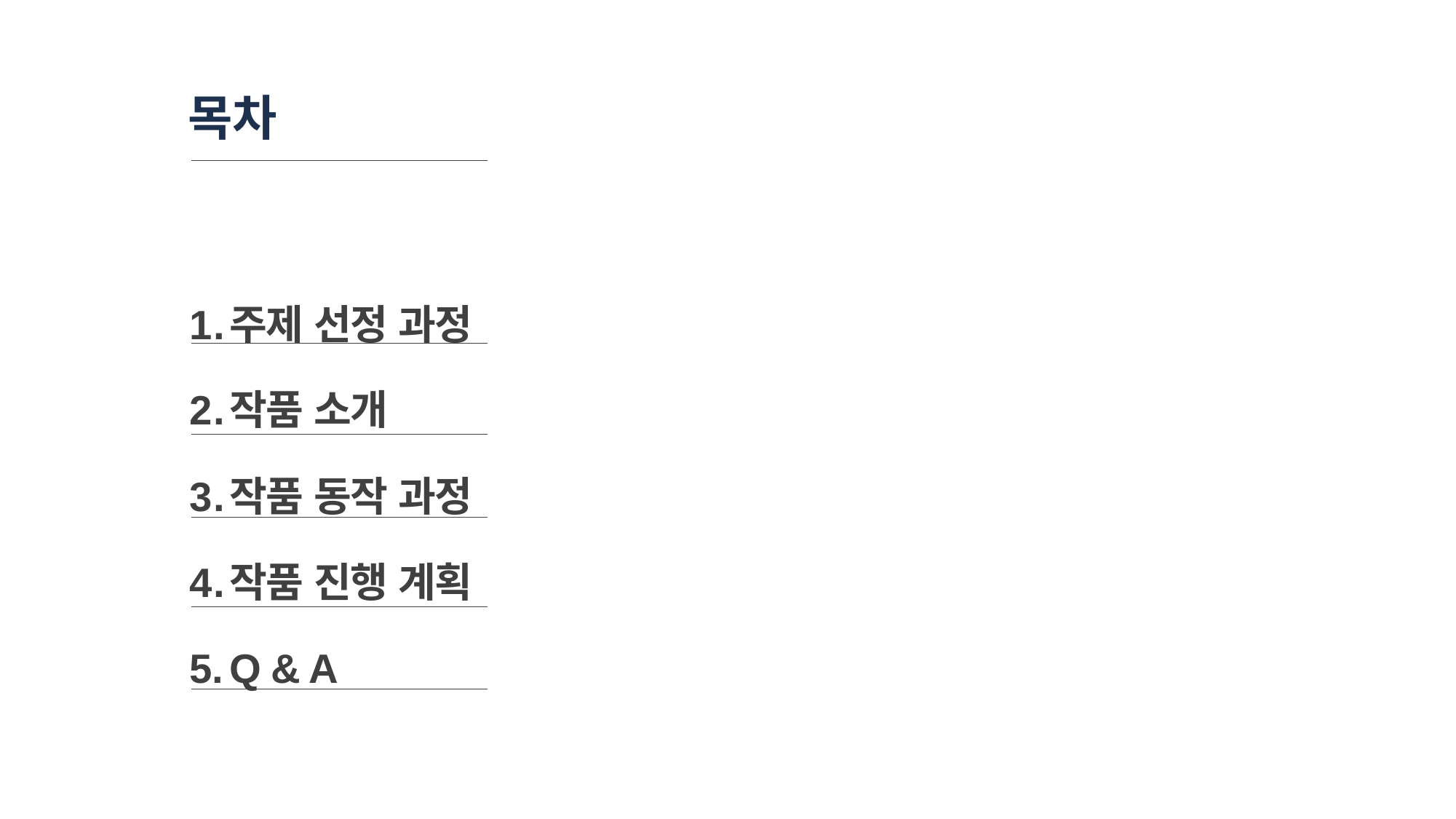

# 목차
주제 선정 과정
작품 소개
작품 동작 과정
작품 진행 계획
Q & A